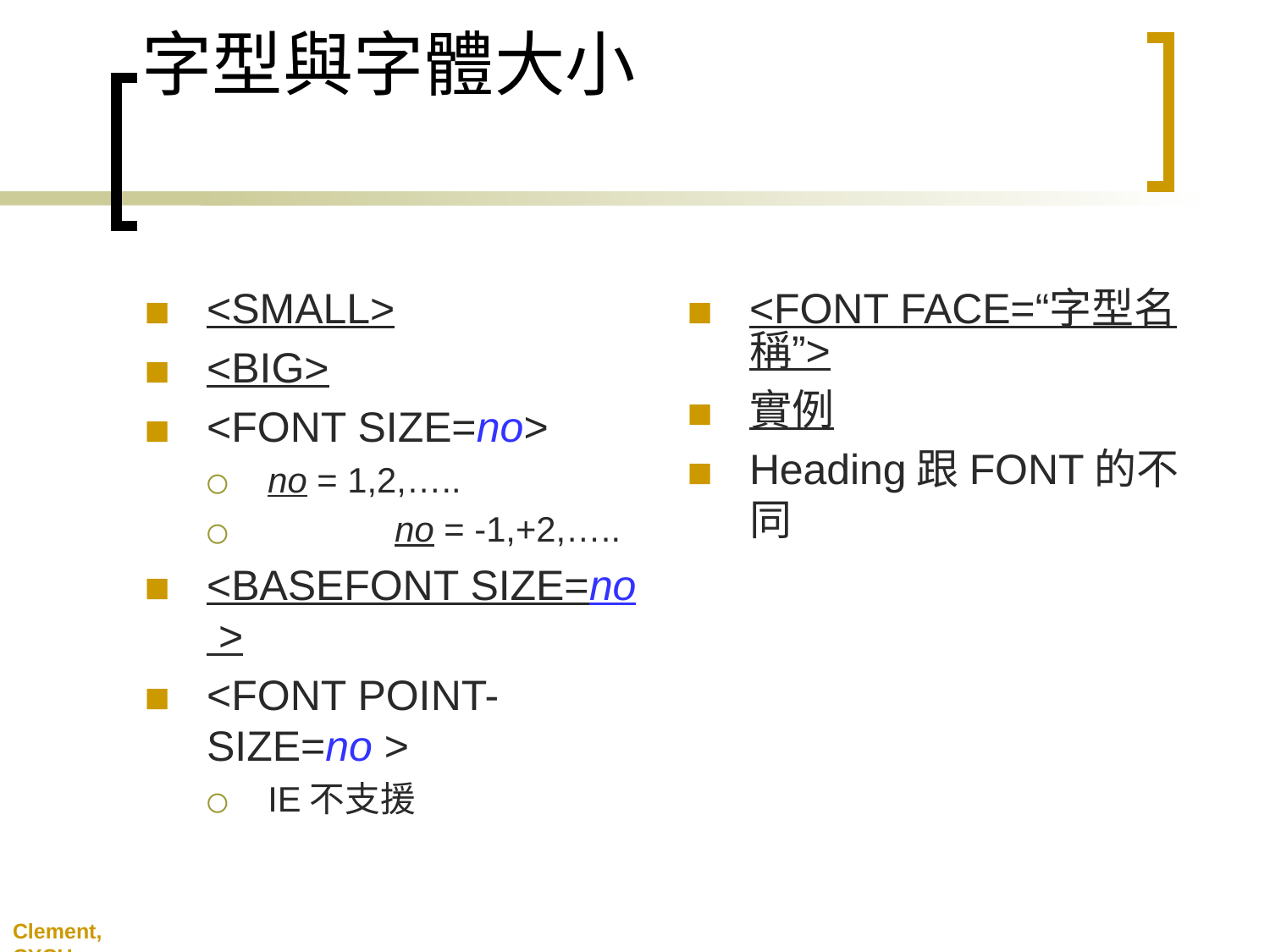

字型與字體大小
<SMALL>
<BIG>
<FONT SIZE=no>
no = 1,2,…..
	no = -1,+2,…..
<BASEFONT SIZE=no >
<FONT POINT-SIZE=no >
IE不支援
<FONT FACE=“字型名稱”>
實例
Heading跟FONT的不同